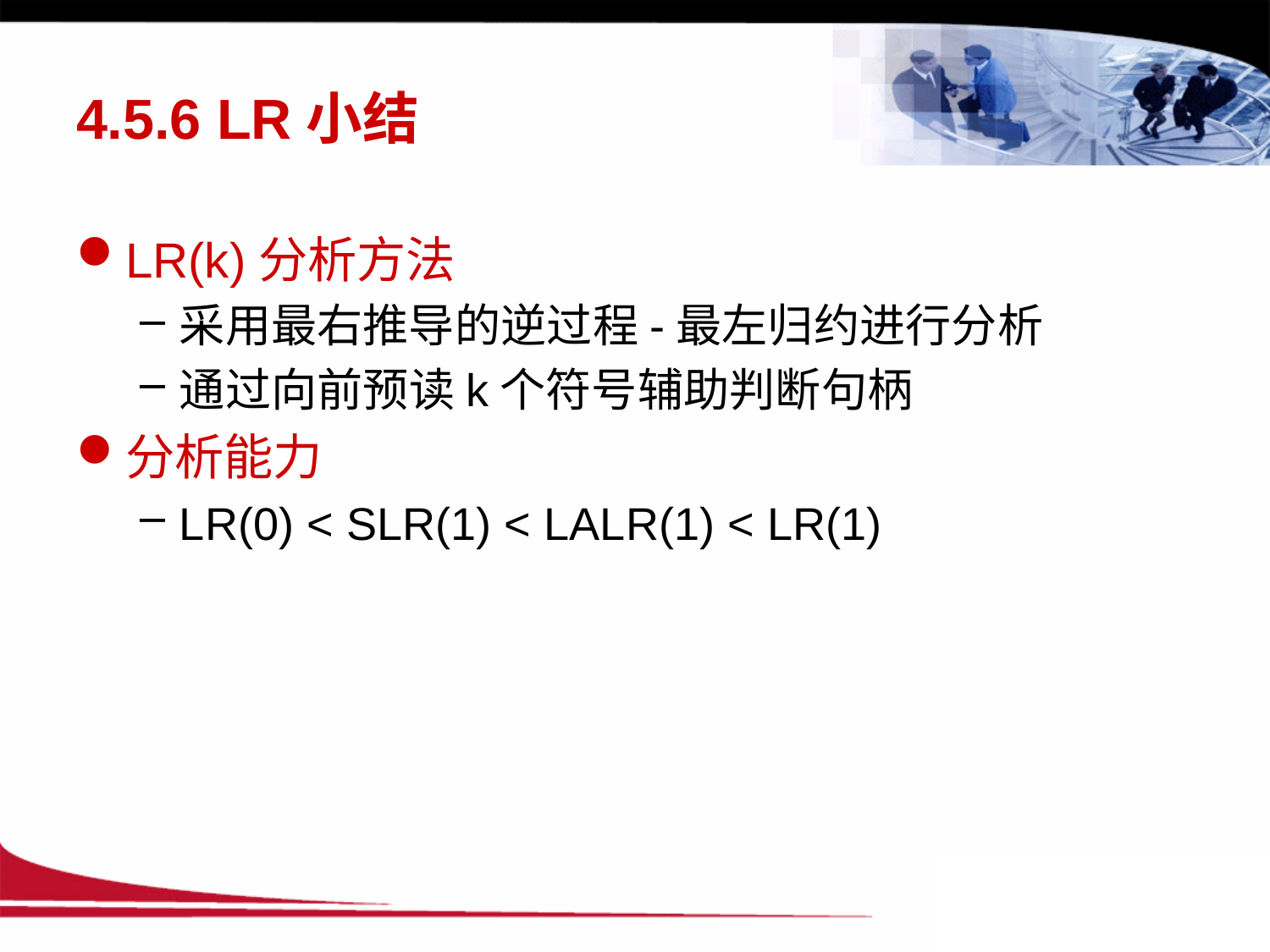

# 4.5.6 LR小结
LR(k)分析方法
采用最右推导的逆过程-最左归约进行分析
通过向前预读k个符号辅助判断句柄
分析能力
LR(0) < SLR(1) < LALR(1) < LR(1)